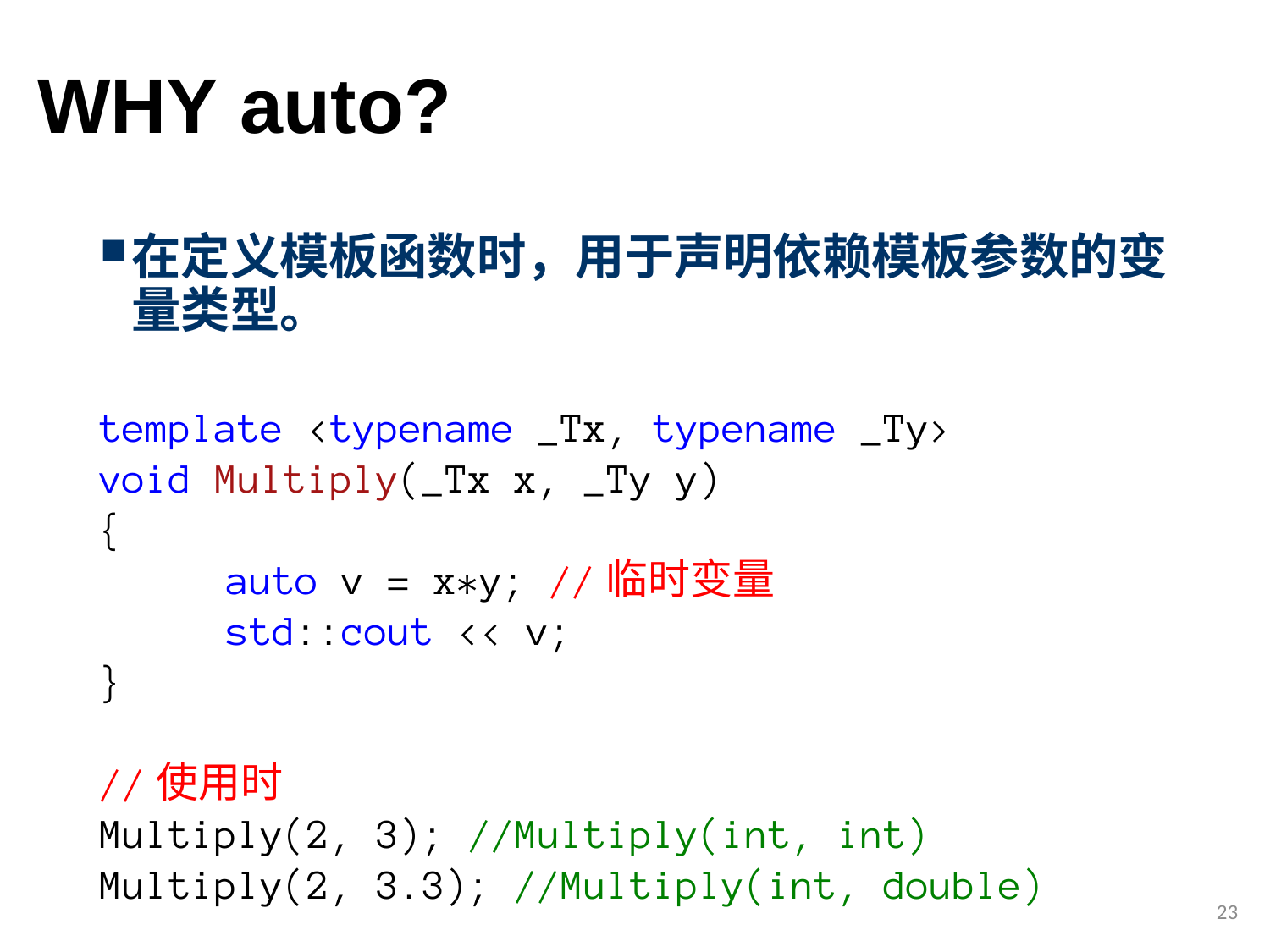

# WHY auto?
在定义模板函数时，用于声明依赖模板参数的变量类型。

template <typename _Tx, typename _Ty>
void Multiply(_Tx x, _Ty y)
{
	auto v = x*y; //临时变量
	std::cout << v;
}

//使用时
Multiply(2, 3); //Multiply(int, int)
Multiply(2, 3.3); //Multiply(int, double)
23